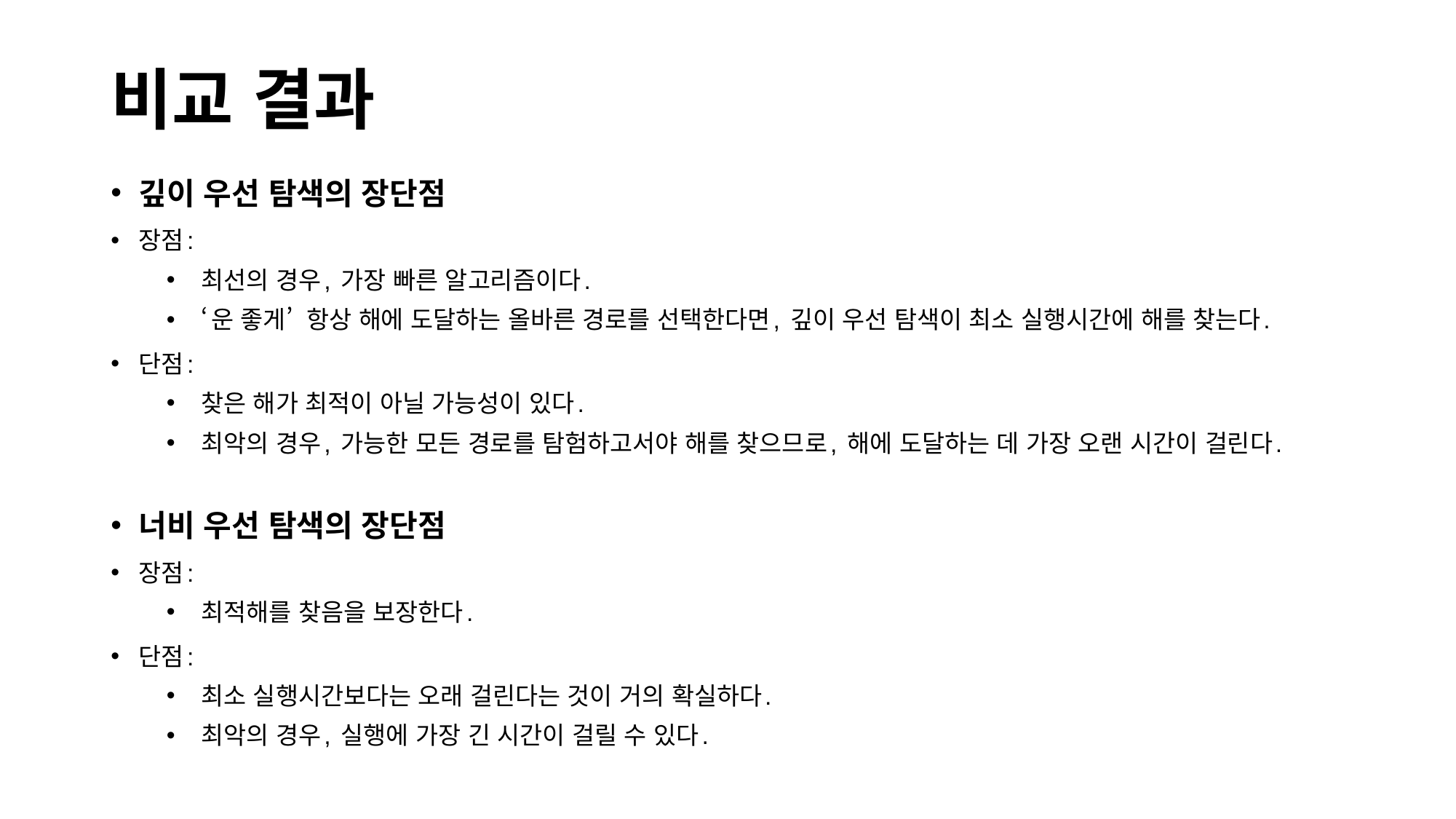

비교 결과
깊이 우선 탐색의 장단점
장점:
최선의 경우, 가장 빠른 알고리즘이다.
‘운 좋게’  항상 해에 도달하는 올바른 경로를 선택한다면, 깊이 우선 탐색이 최소 실행시간에 해를 찾는다.
단점:
찾은 해가 최적이 아닐 가능성이 있다.
최악의 경우, 가능한 모든 경로를 탐험하고서야 해를 찾으므로, 해에 도달하는 데 가장 오랜 시간이 걸린다.

너비 우선 탐색의 장단점
장점:
최적해를 찾음을 보장한다.
단점:
최소 실행시간보다는 오래 걸린다는 것이 거의 확실하다.
최악의 경우, 실행에 가장 긴 시간이 걸릴 수 있다.